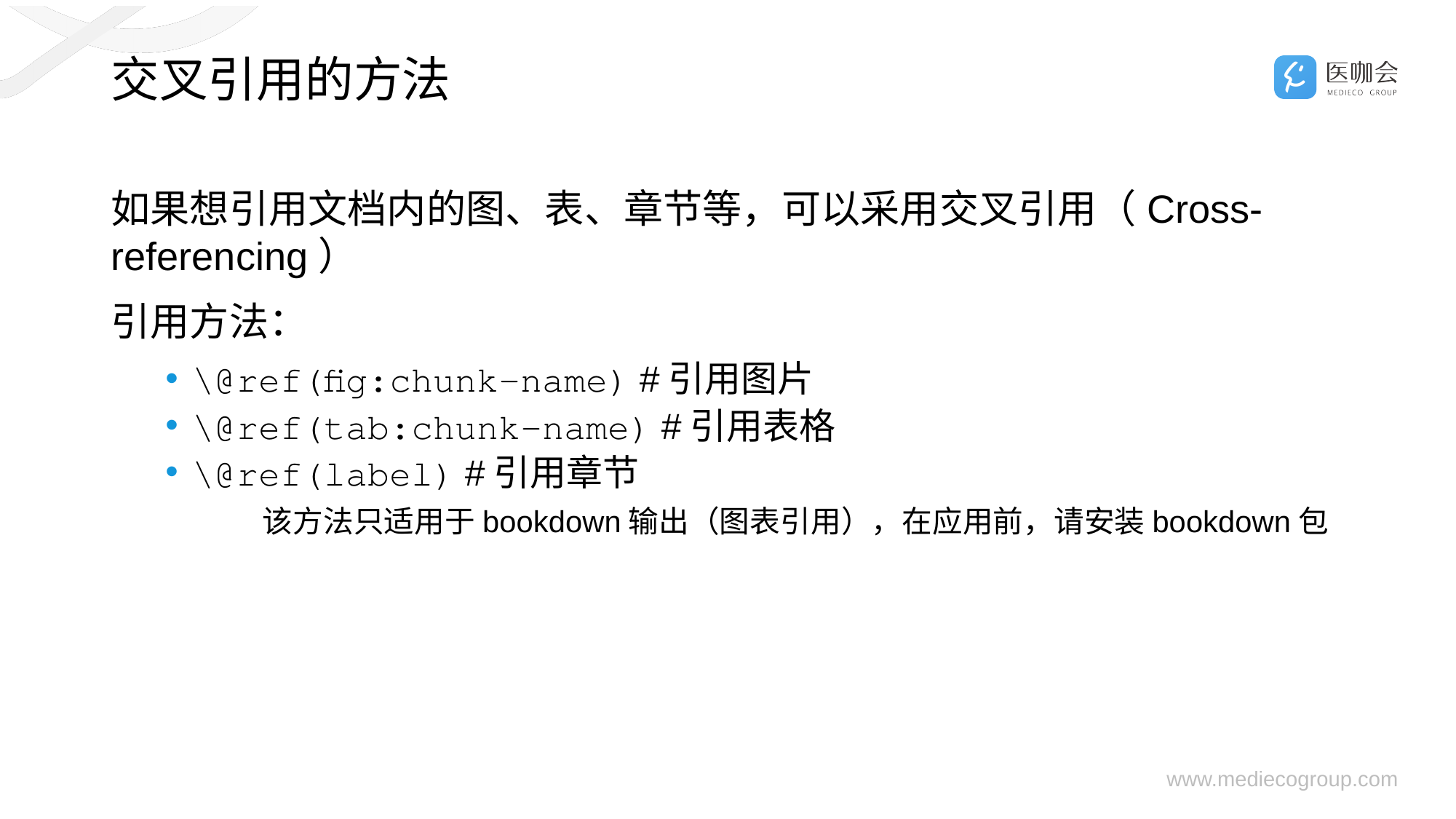

# 交叉引用的方法
如果想引用文档内的图、表、章节等，可以采用交叉引用（Cross-referencing）
引用方法：
\@ref(fig:chunk-name) #引用图片
\@ref(tab:chunk-name) #引用表格
\@ref(label) #引用章节
该方法只适用于bookdown输出（图表引用），在应用前，请安装bookdown包